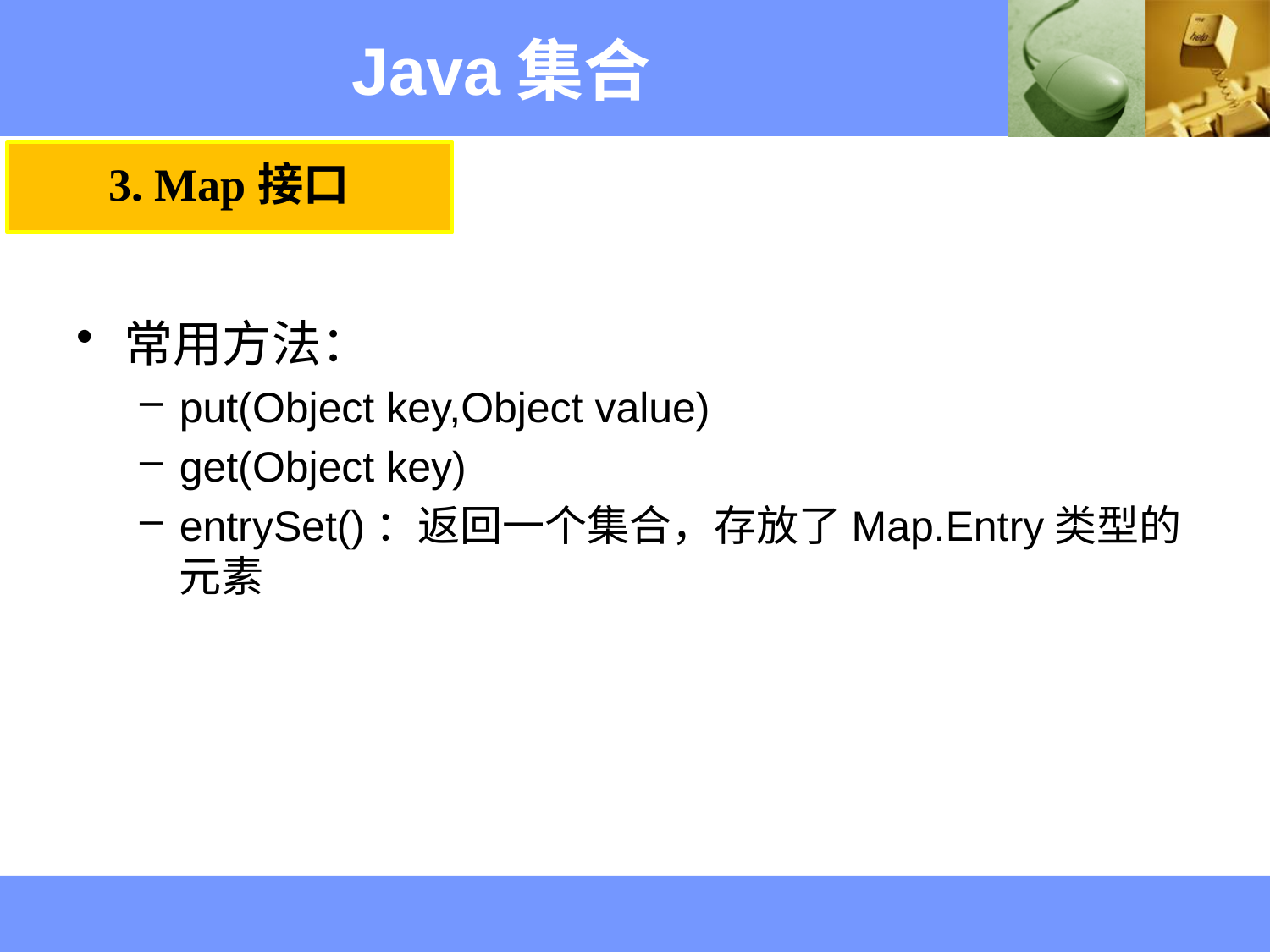

# Java集合

3. Map接口
常用方法：
put(Object key,Object value)
get(Object key)
entrySet()：返回一个集合，存放了Map.Entry类型的元素